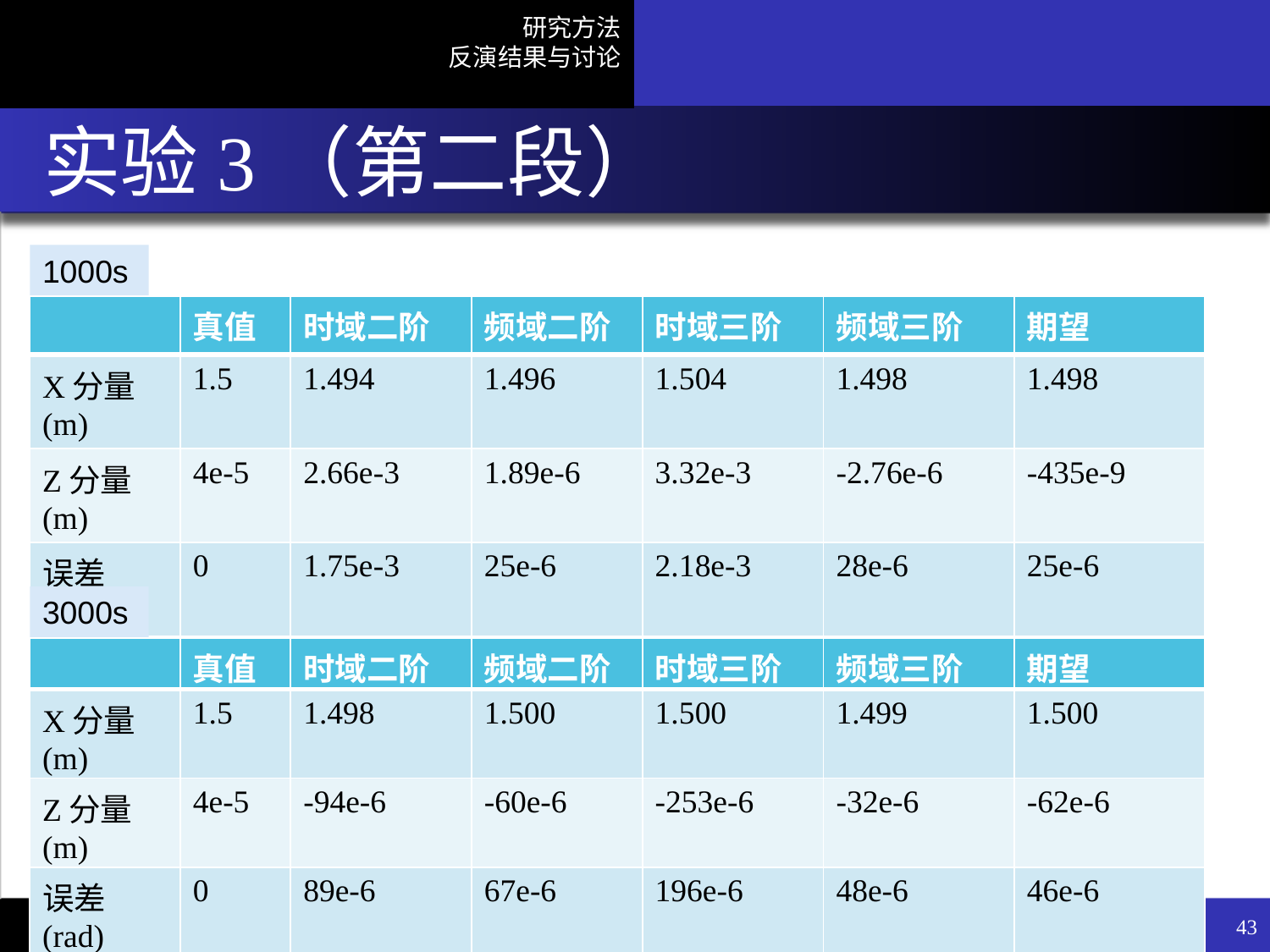

# 实验3（第二段）
1000s
|  | 真值 | 时域二阶 | 频域二阶 | 时域三阶 | 频域三阶 | 期望 |
| --- | --- | --- | --- | --- | --- | --- |
| X分量(m) | 1.5 | 1.494 | 1.496 | 1.504 | 1.498 | 1.498 |
| Z分量(m) | 4e-5 | 2.66e-3 | 1.89e-6 | 3.32e-3 | -2.76e-6 | -435e-9 |
| 误差(rad) | 0 | 1.75e-3 | 25e-6 | 2.18e-3 | 28e-6 | 25e-6 |
3000s
|  | 真值 | 时域二阶 | 频域二阶 | 时域三阶 | 频域三阶 | 期望 |
| --- | --- | --- | --- | --- | --- | --- |
| X分量(m) | 1.5 | 1.498 | 1.500 | 1.500 | 1.499 | 1.500 |
| Z分量(m) | 4e-5 | -94e-6 | -60e-6 | -253e-6 | -32e-6 | -62e-6 |
| 误差(rad) | 0 | 89e-6 | 67e-6 | 196e-6 | 48e-6 | 46e-6 |
低低卫卫跟踪重力卫星相位中心矢量反演
43